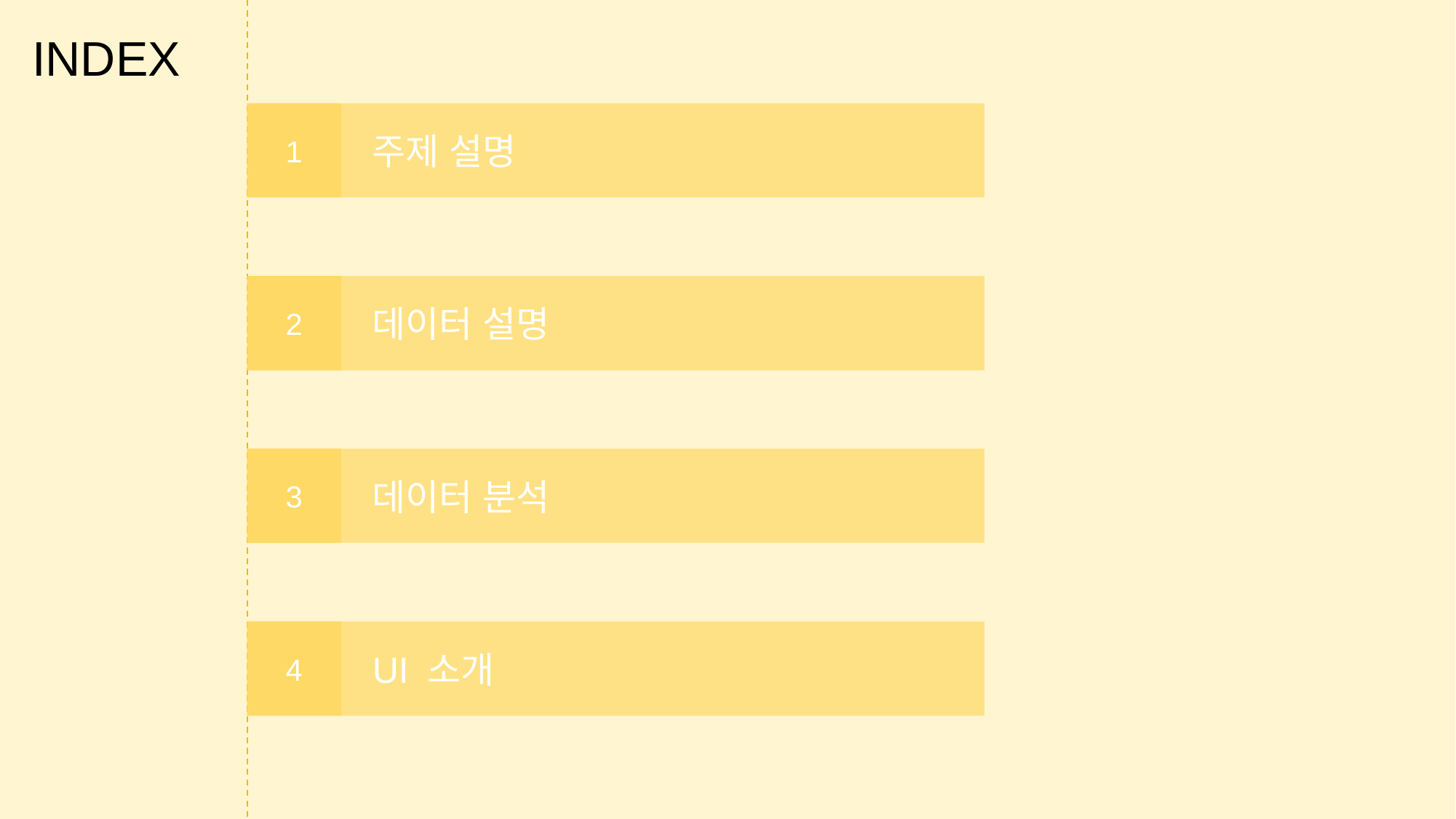

INDEX

1
주제 설명

2
데이터 설명

3
데이터 분석

4
UI 소개